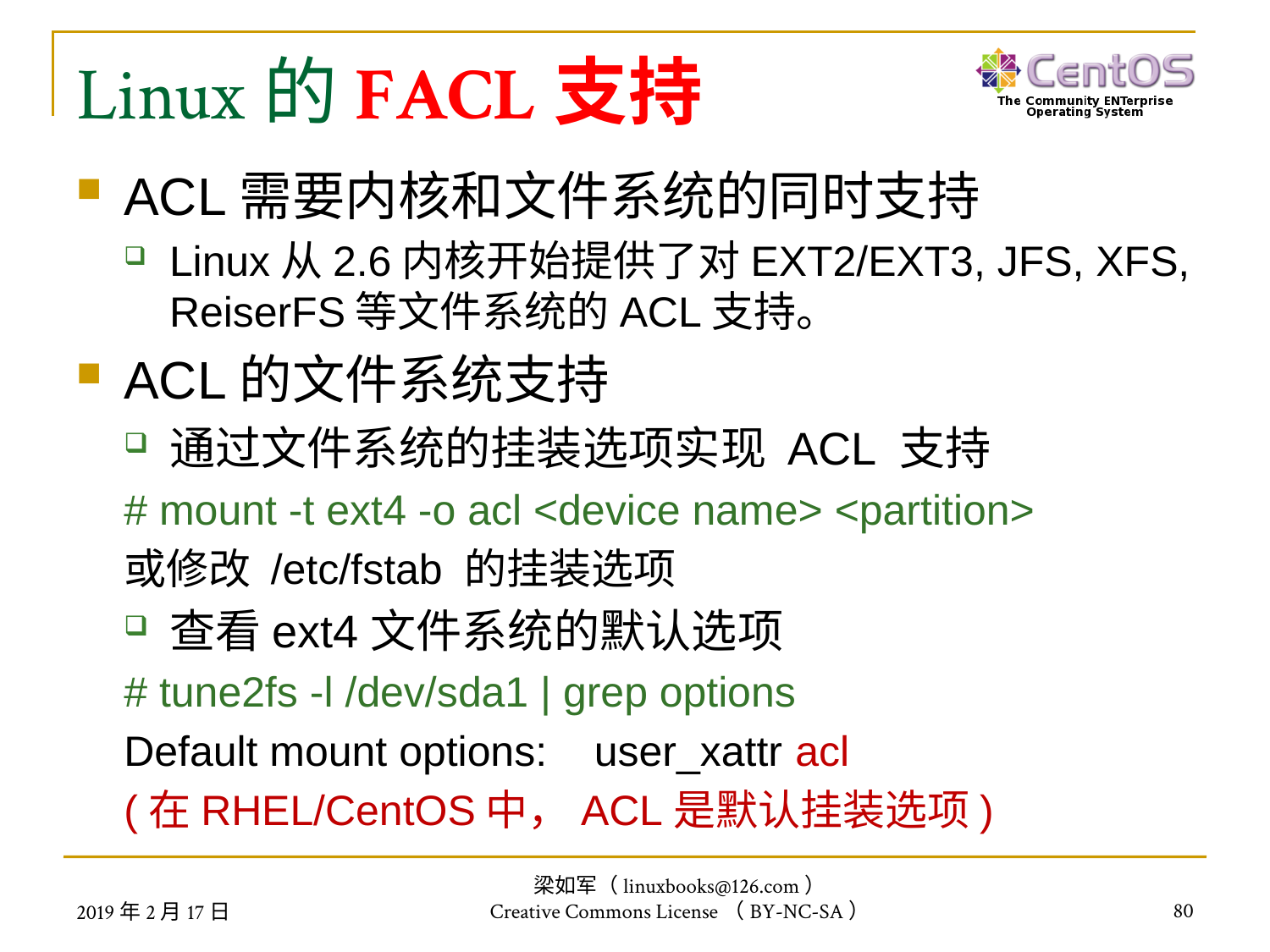

# Linux的FACL支持
ACL需要内核和文件系统的同时支持
Linux从2.6内核开始提供了对EXT2/EXT3, JFS, XFS, ReiserFS等文件系统的ACL支持。
ACL的文件系统支持
通过文件系统的挂装选项实现 ACL 支持
# mount -t ext4 -o acl <device name> <partition>
或修改 /etc/fstab 的挂装选项
查看ext4文件系统的默认选项
# tune2fs -l /dev/sda1 | grep options
Default mount options:    user_xattr acl
(在RHEL/CentOS中，ACL是默认挂装选项)
梁如军（linuxbooks@126.com）
Creative Commons License（BY-NC-SA）
2019年2月17日
80